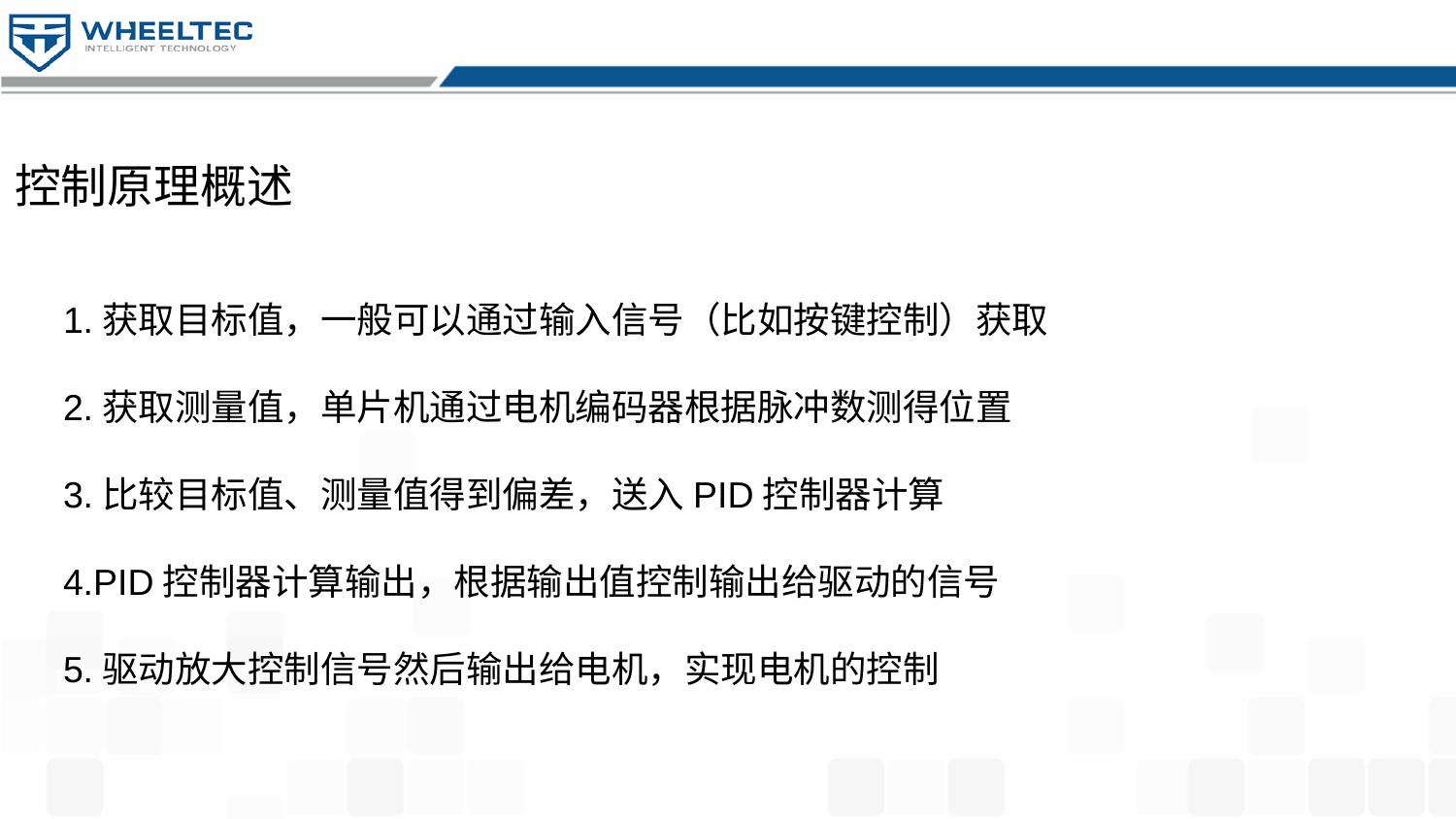

控制原理概述
1.获取目标值，一般可以通过输入信号（比如按键控制）获取
2.获取测量值，单片机通过电机编码器根据脉冲数测得位置
3.比较目标值、测量值得到偏差，送入PID控制器计算
4.PID控制器计算输出，根据输出值控制输出给驱动的信号
5.驱动放大控制信号然后输出给电机，实现电机的控制